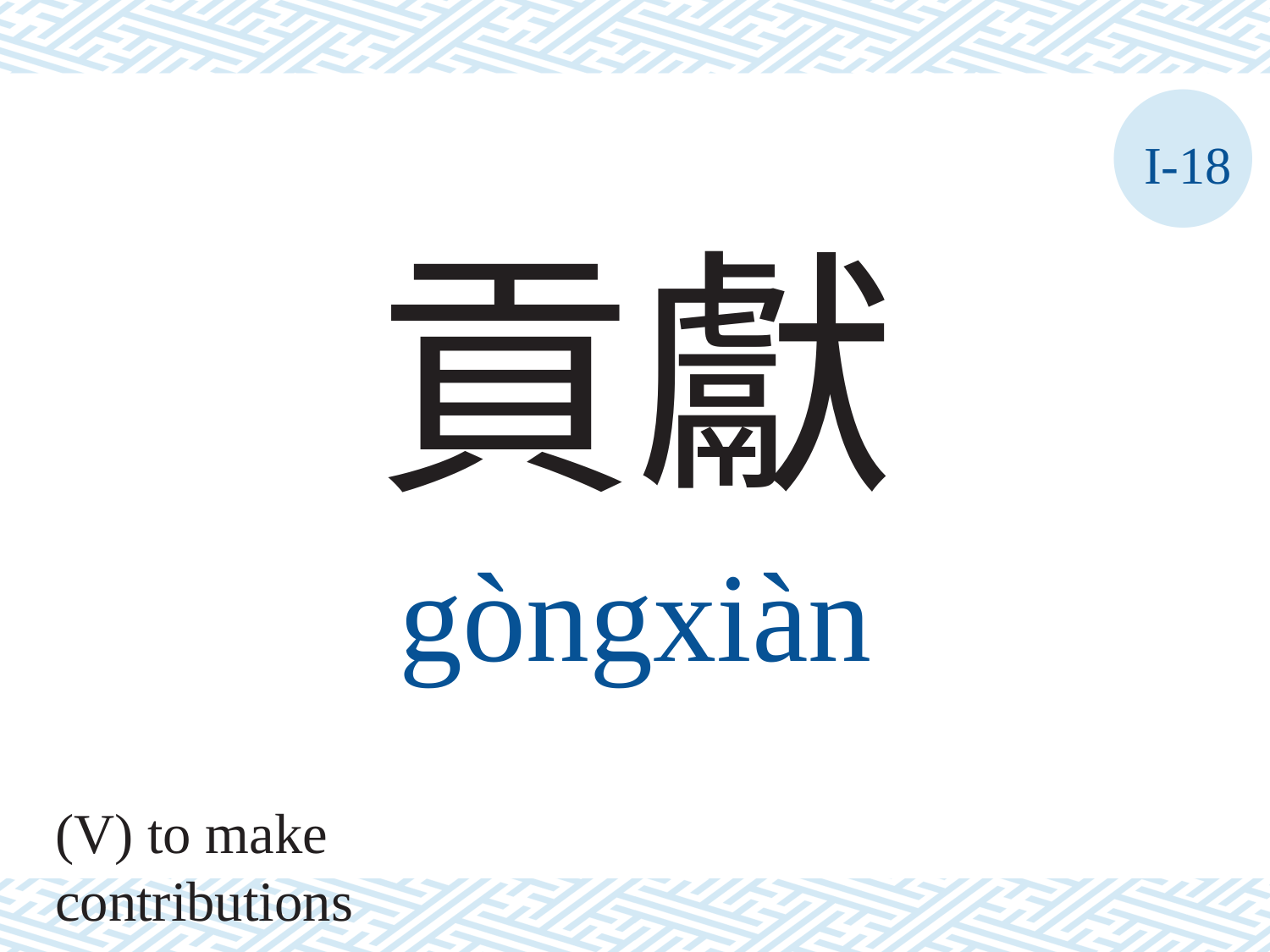

I-18
貢獻
gòngxiàn
(V) to make contributions